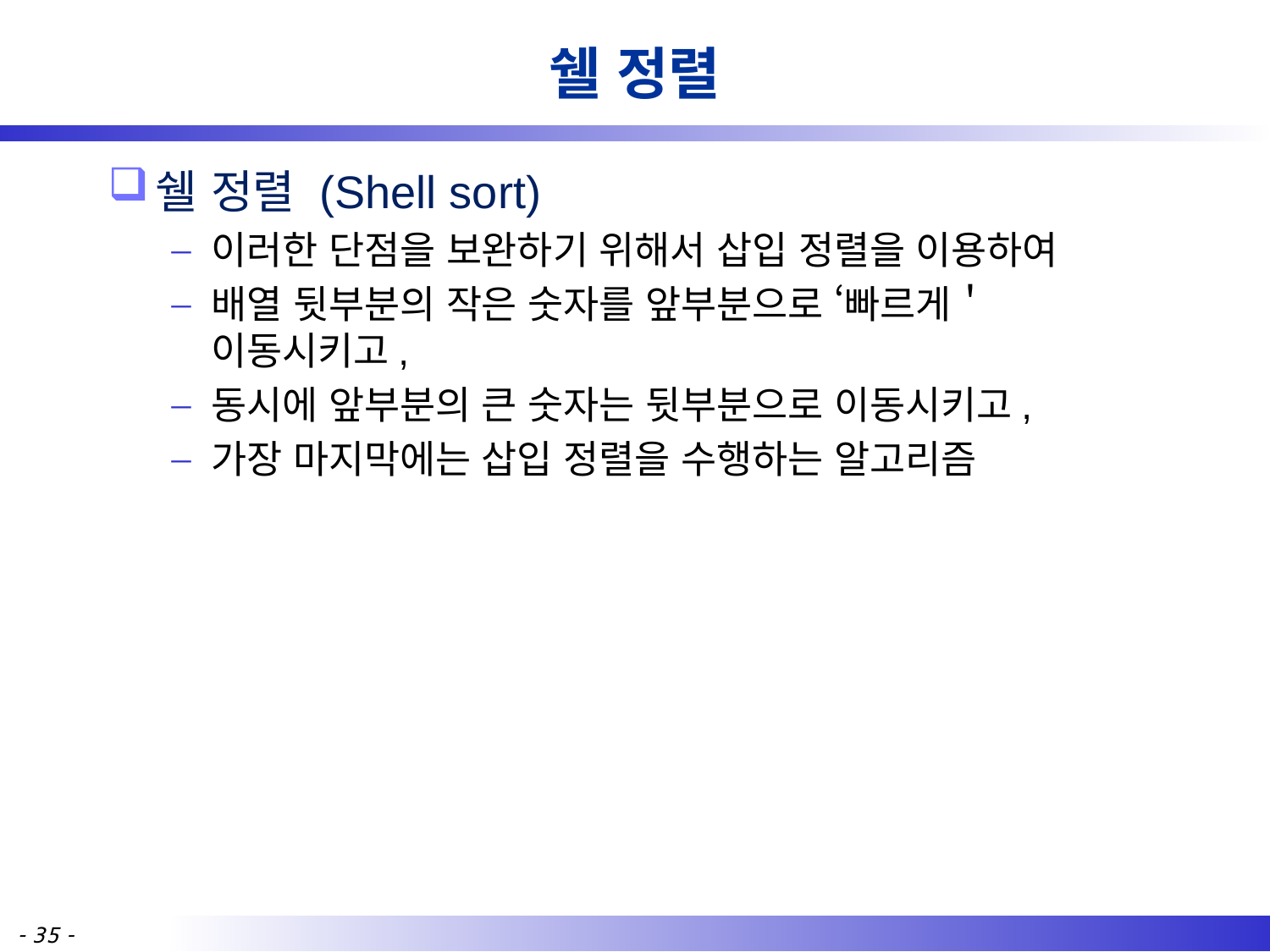

# 쉘 정렬
쉘 정렬 (Shell sort)
이러한 단점을 보완하기 위해서 삽입 정렬을 이용하여
배열 뒷부분의 작은 숫자를 앞부분으로 ‘빠르게＇ 이동시키고,
동시에 앞부분의 큰 숫자는 뒷부분으로 이동시키고,
가장 마지막에는 삽입 정렬을 수행하는 알고리즘
- 35 -